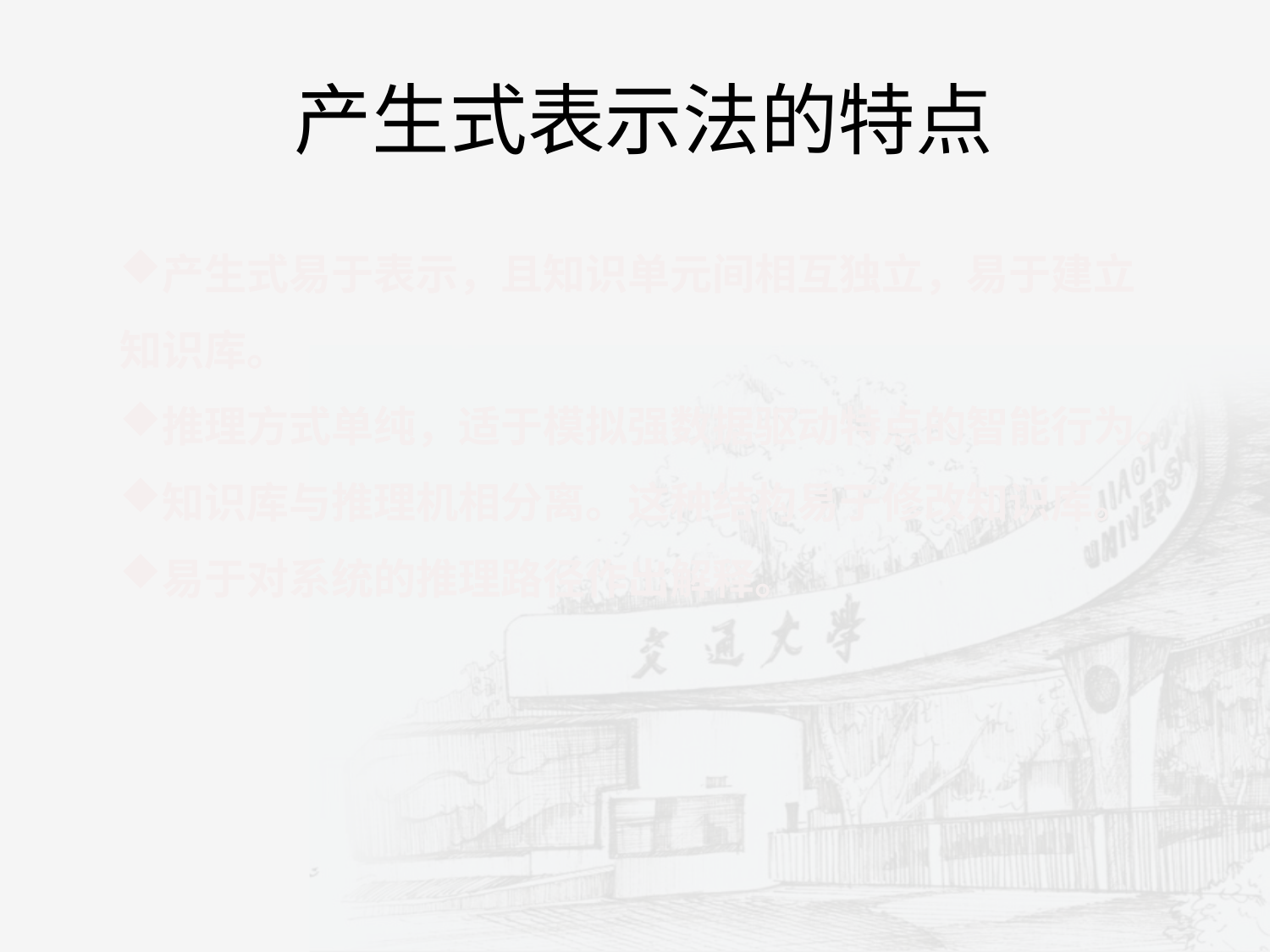

产生式表示法的特点
产生式易于表示，且知识单元间相互独立，易于建立知识库。
推理方式单纯，适于模拟强数据驱动特点的智能行为。
知识库与推理机相分离。这种结构易于修改知识库。
易于对系统的推理路径作出解释。
24